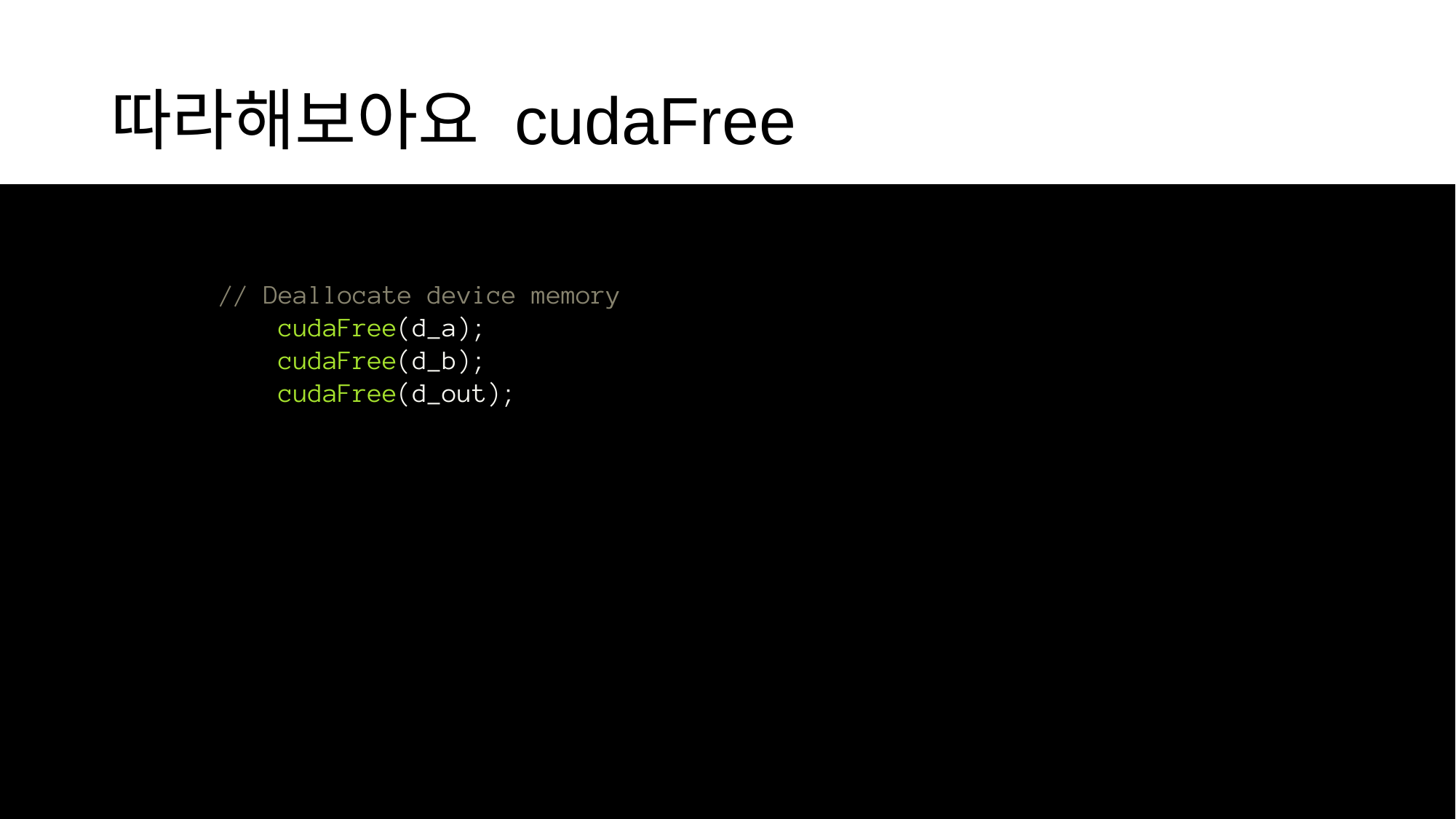

# 따라해보아요 cudaFree

// Deallocate device memory
    cudaFree(d_a);
    cudaFree(d_b);
    cudaFree(d_out);